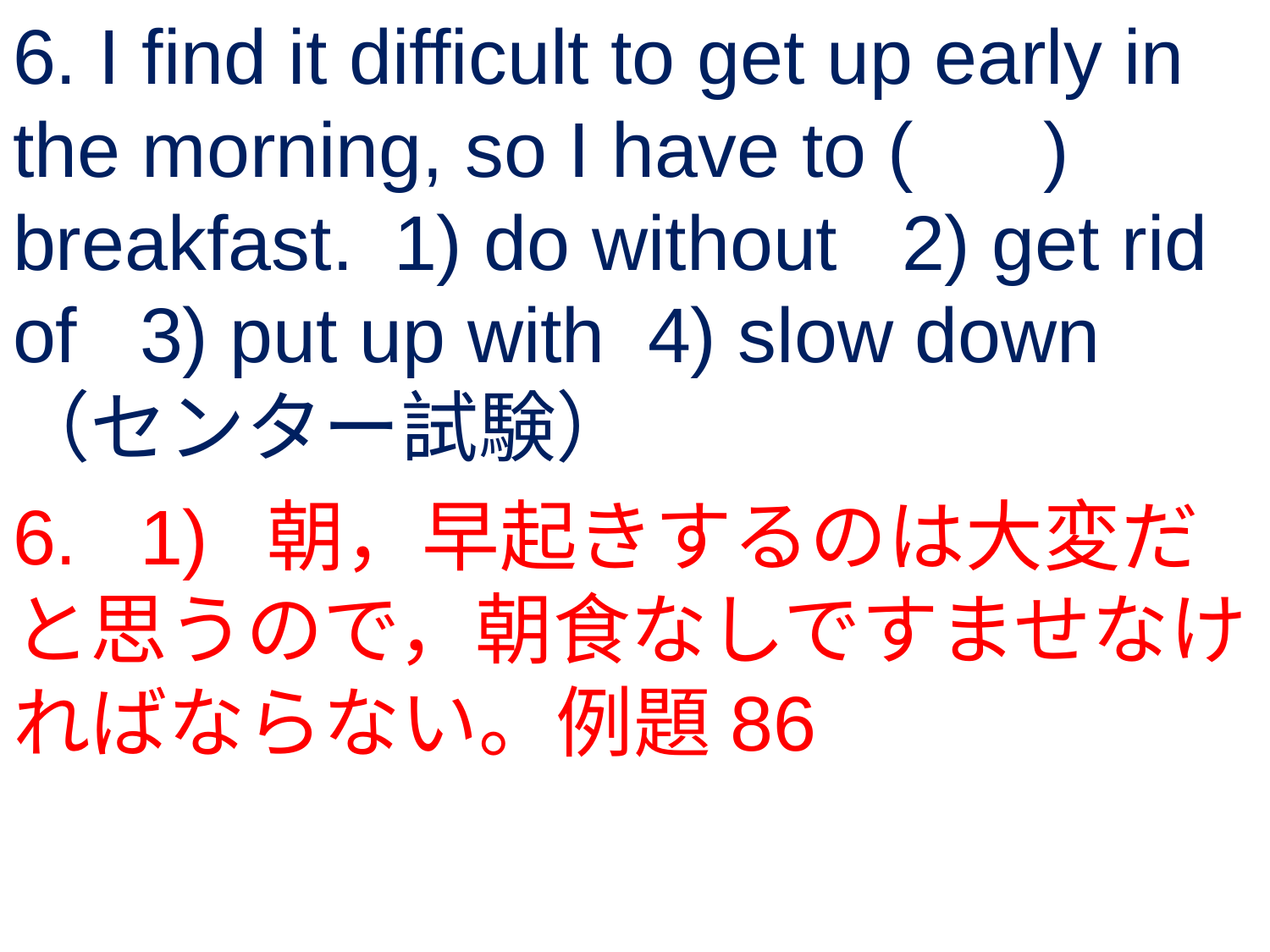

# 6. I find it difficult to get up early in the morning, so I have to (      ) breakfast.	1) do without	2) get rid of	3) put up with	4) slow down	（センター試験）
6.	1) 	朝，早起きするのは大変だと思うので，朝食なしですませなければならない。例題86